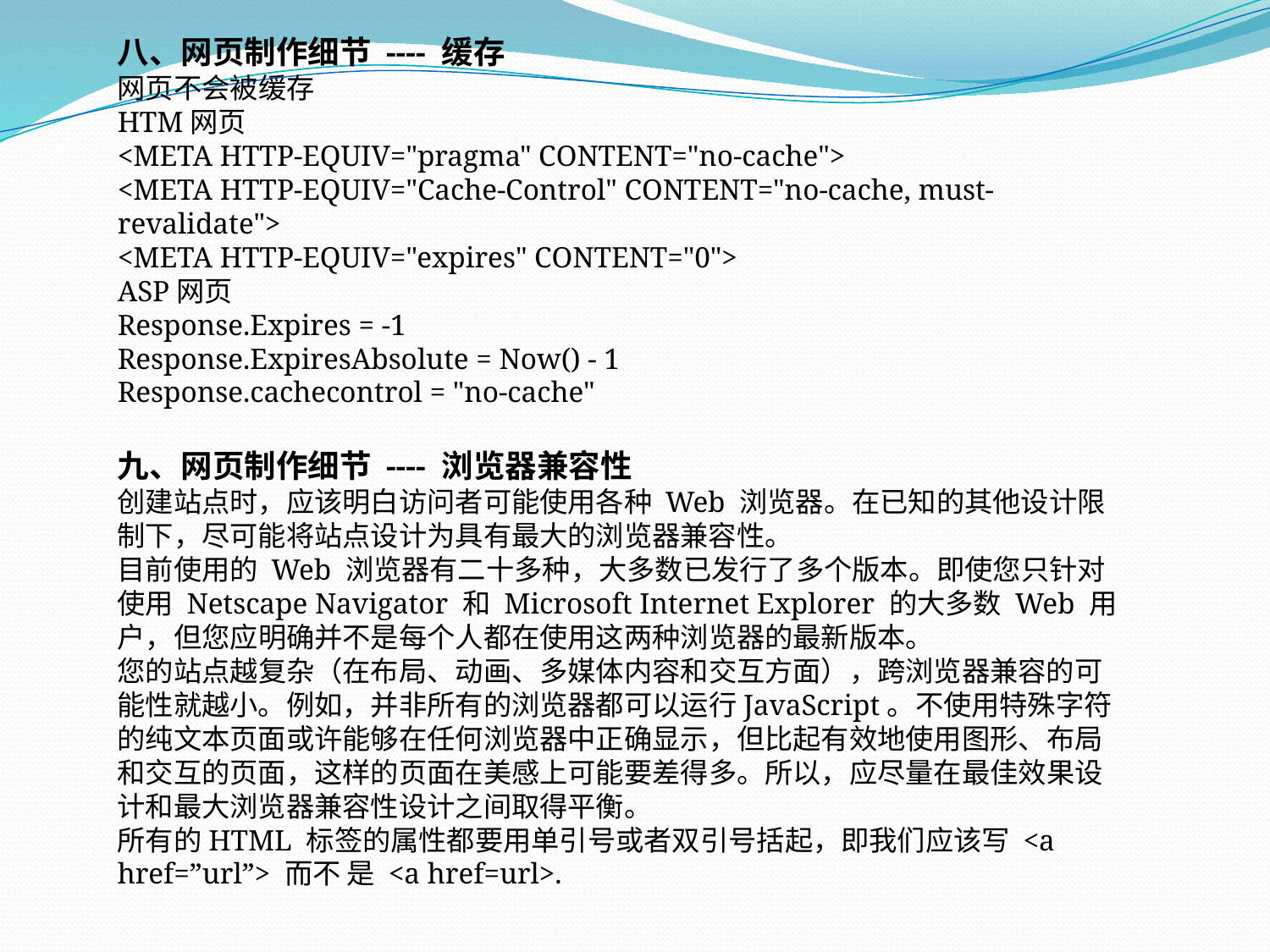

八、网页制作细节 ---- 缓存
网页不会被缓存
HTM网页
<META HTTP-EQUIV="pragma" CONTENT="no-cache">
<META HTTP-EQUIV="Cache-Control" CONTENT="no-cache, must-revalidate">
<META HTTP-EQUIV="expires" CONTENT="0">
ASP网页
Response.Expires = -1
Response.ExpiresAbsolute = Now() - 1
Response.cachecontrol = "no-cache"
九、网页制作细节 ---- 浏览器兼容性
创建站点时，应该明白访问者可能使用各种 Web 浏览器。在已知的其他设计限制下，尽可能将站点设计为具有最大的浏览器兼容性。
目前使用的 Web 浏览器有二十多种，大多数已发行了多个版本。即使您只针对使用 Netscape Navigator 和 Microsoft Internet Explorer 的大多数 Web 用户，但您应明确并不是每个人都在使用这两种浏览器的最新版本。
您的站点越复杂（在布局、动画、多媒体内容和交互方面），跨浏览器兼容的可能性就越小。例如，并非所有的浏览器都可以运行JavaScript。不使用特殊字符的纯文本页面或许能够在任何浏览器中正确显示，但比起有效地使用图形、布局和交互的页面，这样的页面在美感上可能要差得多。所以，应尽量在最佳效果设计和最大浏览器兼容性设计之间取得平衡。
所有的HTML 标签的属性都要用单引号或者双引号括起，即我们应该写 <a href=”url”> 而不 是 <a href=url>.